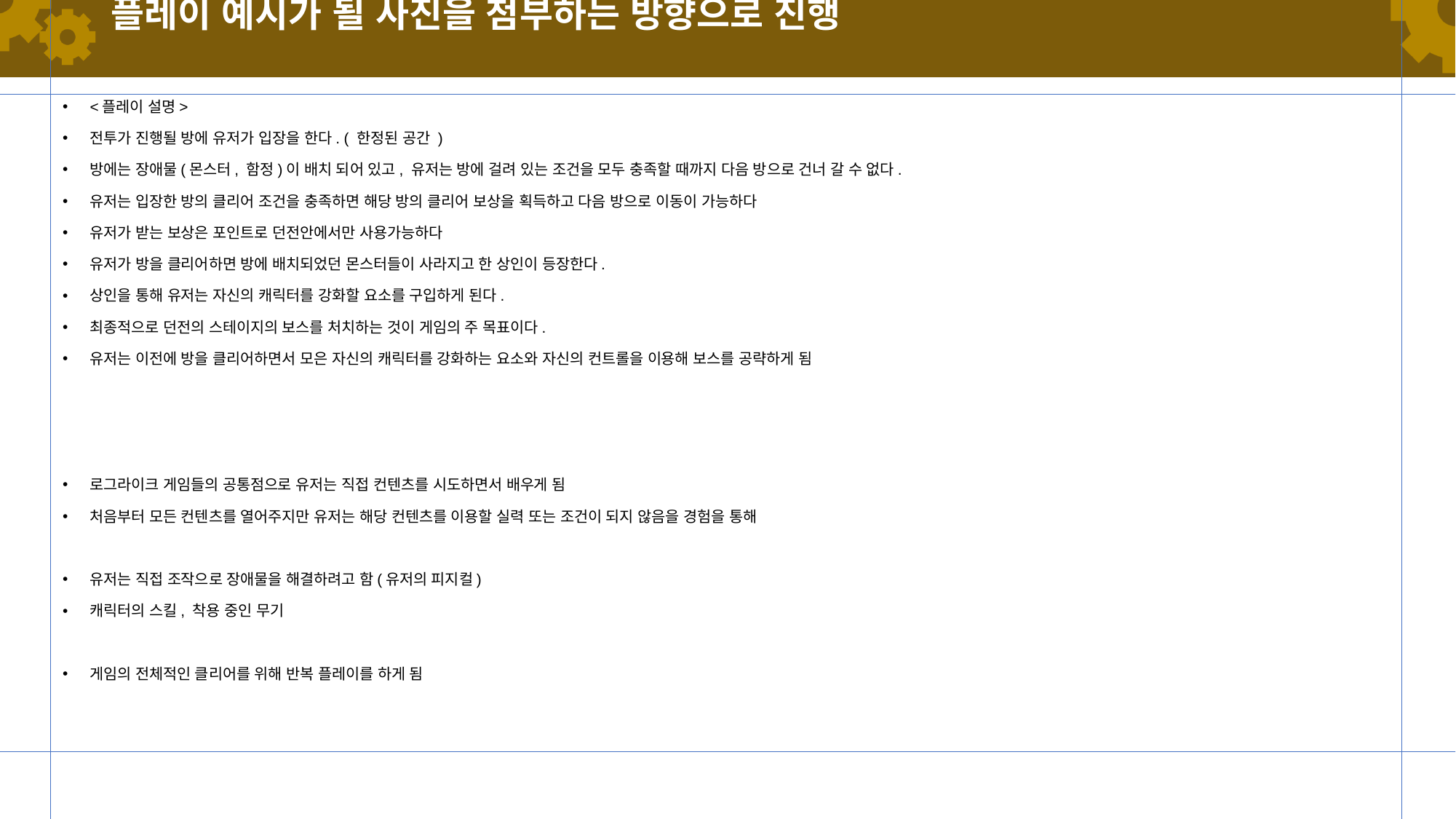

# 플레이 예시가 될 사진을 첨부하는 방향으로 진행
<플레이 설명>
전투가 진행될 방에 유저가 입장을 한다. ( 한정된 공간 )
방에는 장애물(몬스터, 함정)이 배치 되어 있고, 유저는 방에 걸려 있는 조건을 모두 충족할 때까지 다음 방으로 건너 갈 수 없다.
유저는 입장한 방의 클리어 조건을 충족하면 해당 방의 클리어 보상을 획득하고 다음 방으로 이동이 가능하다
유저가 받는 보상은 포인트로 던전안에서만 사용가능하다
유저가 방을 클리어하면 방에 배치되었던 몬스터들이 사라지고 한 상인이 등장한다.
상인을 통해 유저는 자신의 캐릭터를 강화할 요소를 구입하게 된다.
최종적으로 던전의 스테이지의 보스를 처치하는 것이 게임의 주 목표이다.
유저는 이전에 방을 클리어하면서 모은 자신의 캐릭터를 강화하는 요소와 자신의 컨트롤을 이용해 보스를 공략하게 됨

로그라이크 게임들의 공통점으로 유저는 직접 컨텐츠를 시도하면서 배우게 됨
처음부터 모든 컨텐츠를 열어주지만 유저는 해당 컨텐츠를 이용할 실력 또는 조건이 되지 않음을 경험을 통해

유저는 직접 조작으로 장애물을 해결하려고 함(유저의 피지컬)
캐릭터의 스킬, 착용 중인 무기

게임의 전체적인 클리어를 위해 반복 플레이를 하게 됨